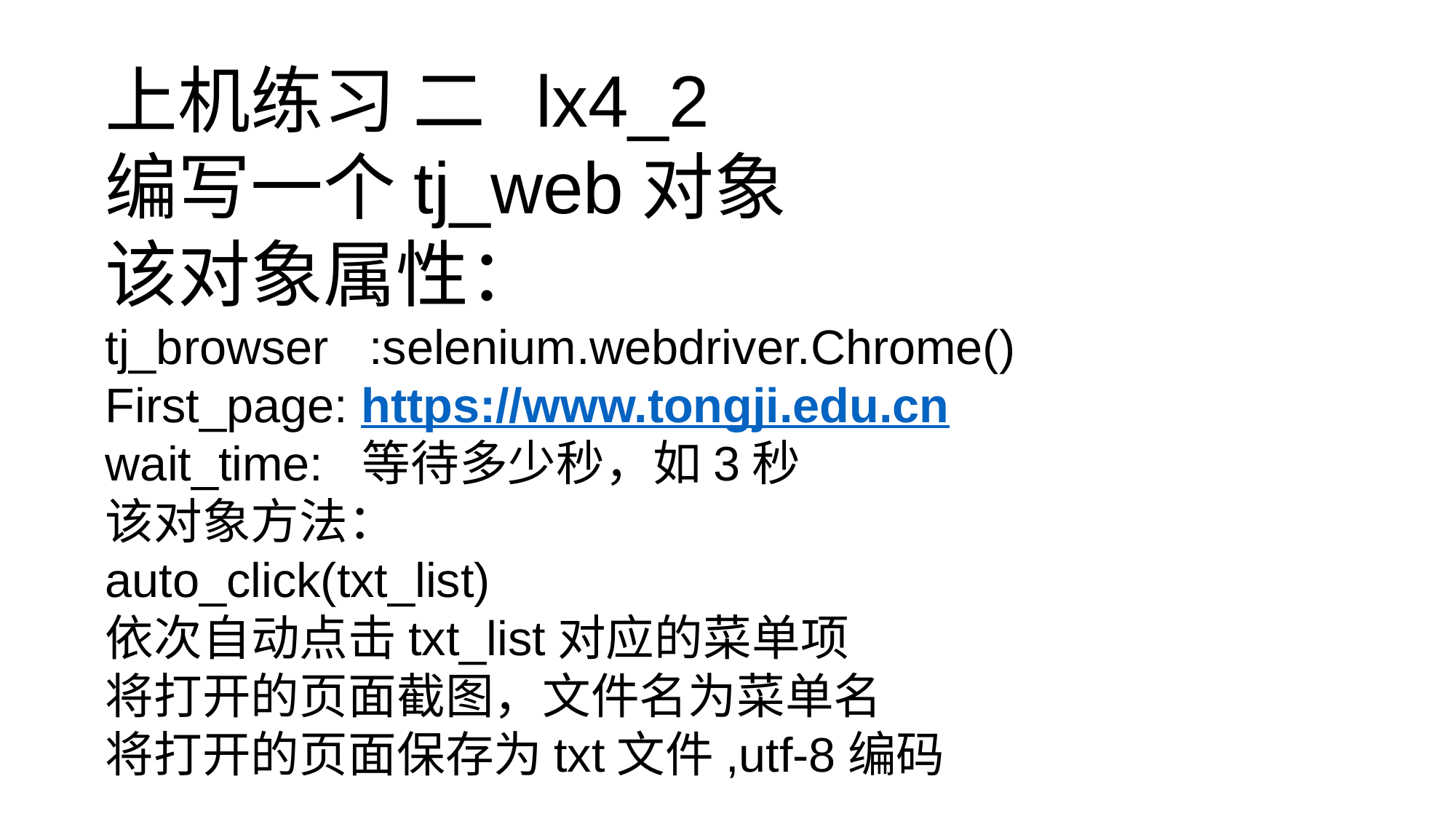

上机练习 二  lx4_2
编写一个tj_web对象
该对象属性：
tj_browser   :selenium.webdriver.Chrome()
First_page: https://www.tongji.edu.cn
wait_time:  等待多少秒，如3秒
该对象方法：
auto_click(txt_list)
依次自动点击txt_list对应的菜单项
将打开的页面截图，文件名为菜单名
将打开的页面保存为txt文件,utf-8编码